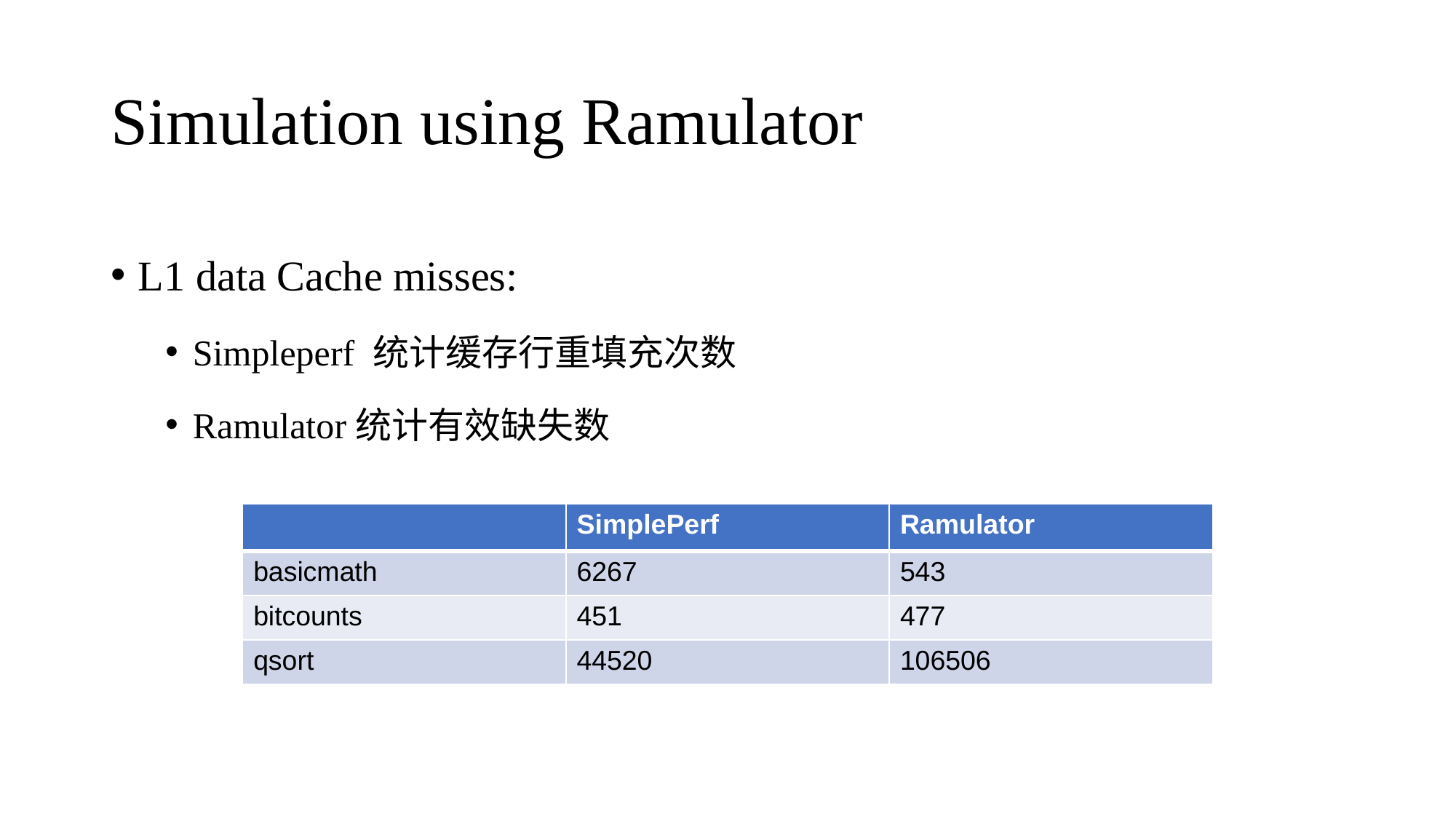

# Simulation using Ramulator
L1 data Cache misses:
Simpleperf 统计缓存行重填充次数
Ramulator统计有效缺失数

|  | SimplePerf | Ramulator |
| --- | --- | --- |
| basicmath | 6267 | 543 |
| bitcounts | 451 | 477 |
| qsort | 44520 | 106506 |